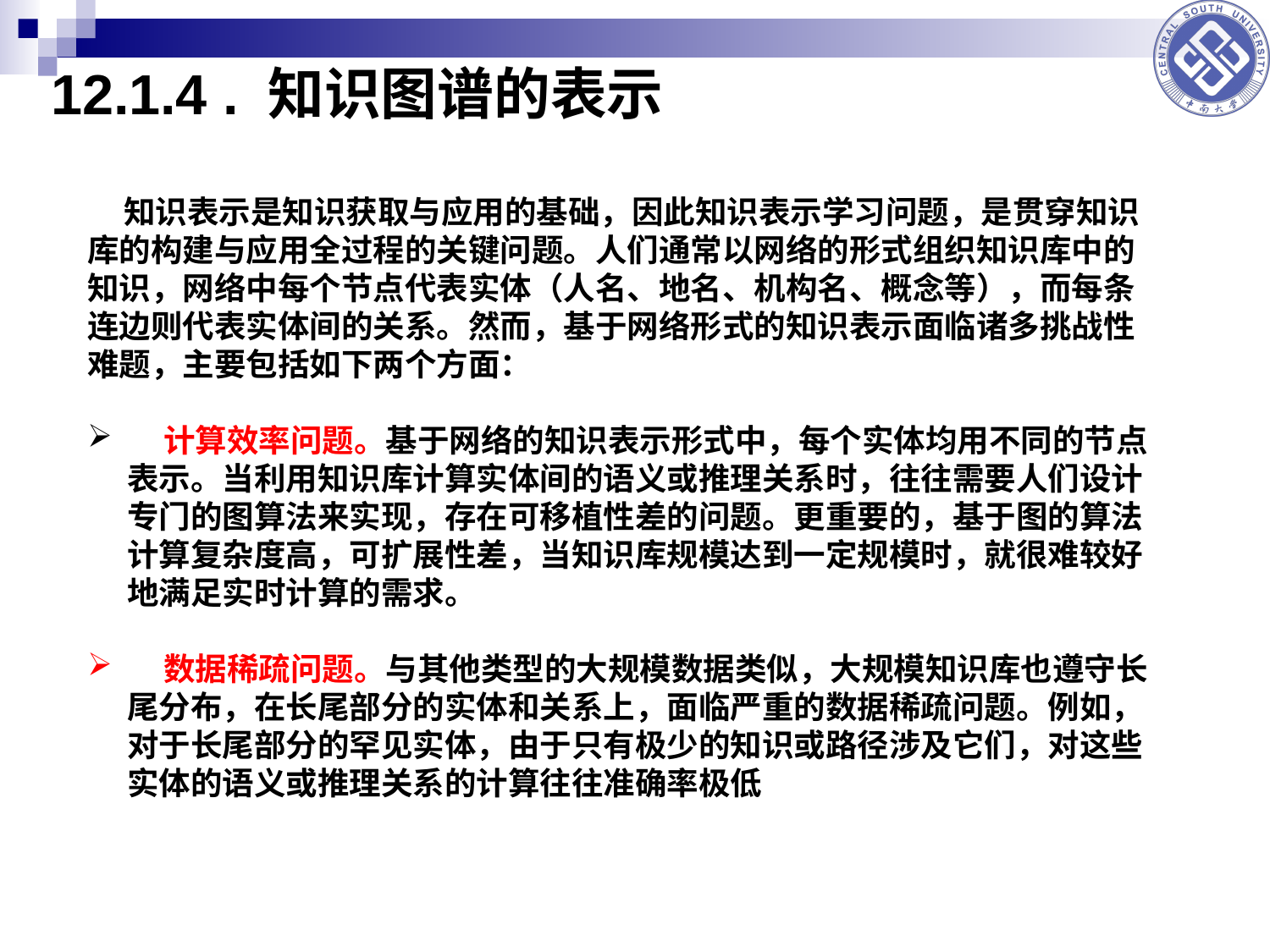

12.1.4 . 知识图谱的表示
    知识表示是知识获取与应用的基础，因此知识表示学习问题，是贯穿知识库的构建与应用全过程的关键问题。人们通常以网络的形式组织知识库中的知识，网络中每个节点代表实体（人名、地名、机构名、概念等），而每条连边则代表实体间的关系。然而，基于网络形式的知识表示面临诸多挑战性难题，主要包括如下两个方面：

    计算效率问题。基于网络的知识表示形式中，每个实体均用不同的节点表示。当利用知识库计算实体间的语义或推理关系时，往往需要人们设计专门的图算法来实现，存在可移植性差的问题。更重要的，基于图的算法计算复杂度高，可扩展性差，当知识库规模达到一定规模时，就很难较好地满足实时计算的需求。

    数据稀疏问题。与其他类型的大规模数据类似，大规模知识库也遵守长尾分布，在长尾部分的实体和关系上，面临严重的数据稀疏问题。例如，对于长尾部分的罕见实体，由于只有极少的知识或路径涉及它们，对这些实体的语义或推理关系的计算往往准确率极低